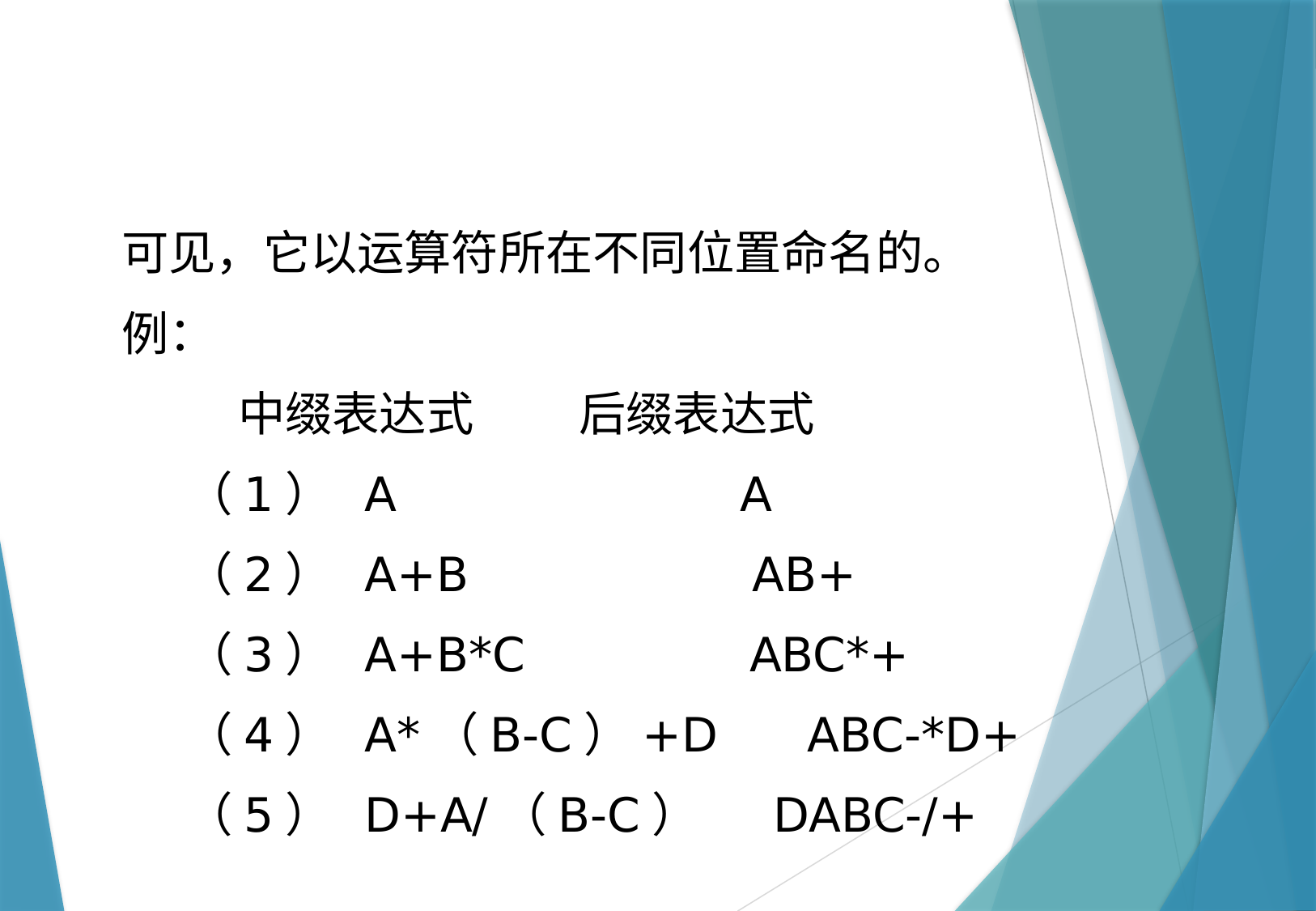

可见，它以运算符所在不同位置命名的。
例：
          中缀表达式          后缀表达式
     （1）  A                       A
     （2）  A+B                   AB+
     （3）  A+B*C               ABC*+
     （4）  A*（B-C）+D      ABC-*D+
     （5）  D+A/（B-C）      DABC-/+